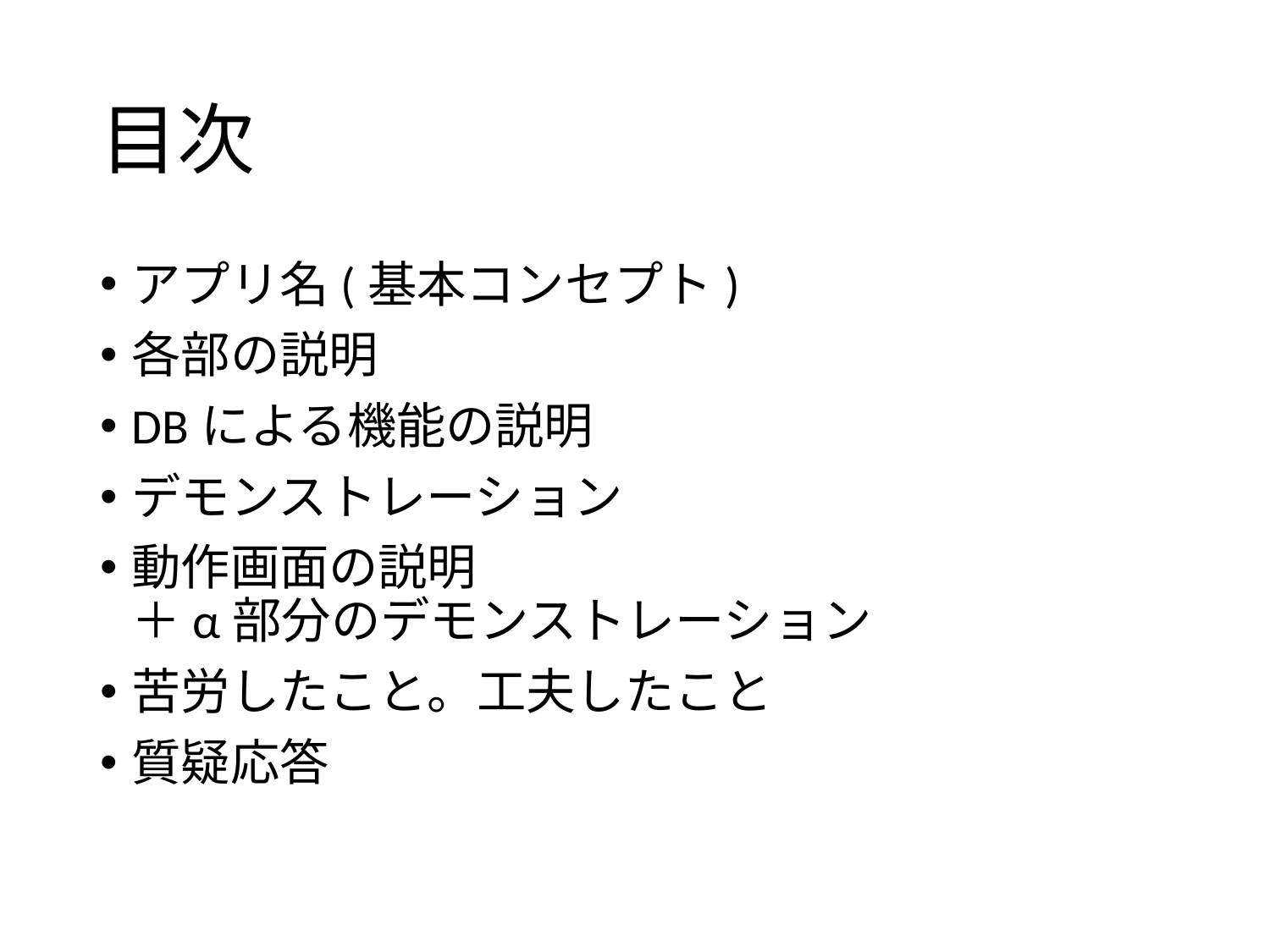

# 目次
アプリ名(基本コンセプト)
各部の説明
DBによる機能の説明
デモンストレーション
動作画面の説明
＋α部分のデモンストレーション
苦労したこと。工夫したこと
質疑応答